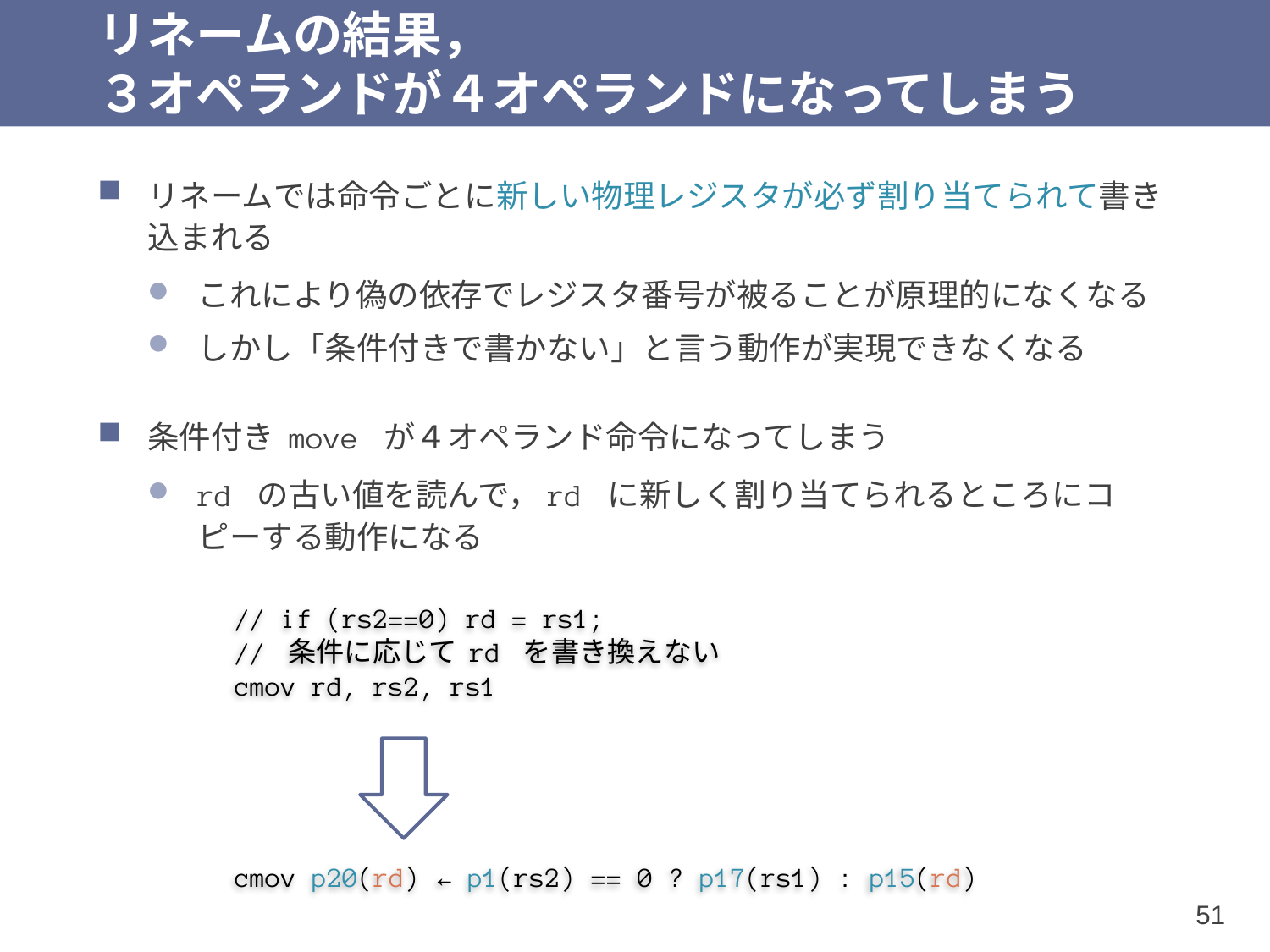

# リネームの結果， ３オペランドが４オペランドになってしまう
リネームでは命令ごとに新しい物理レジスタが必ず割り当てられて書き込まれる
これにより偽の依存でレジスタ番号が被ることが原理的になくなる
しかし「条件付きで書かない」と言う動作が実現できなくなる
条件付き move が４オペランド命令になってしまう
rd の古い値を読んで，rd に新しく割り当てられるところにコピーする動作になる
// if (rs2==0) rd = rs1;
// 条件に応じて rd を書き換えない
cmov rd, rs2, rs1

cmov p20(rd) ← p1(rs2) == 0 ? p17(rs1) : p15(rd)